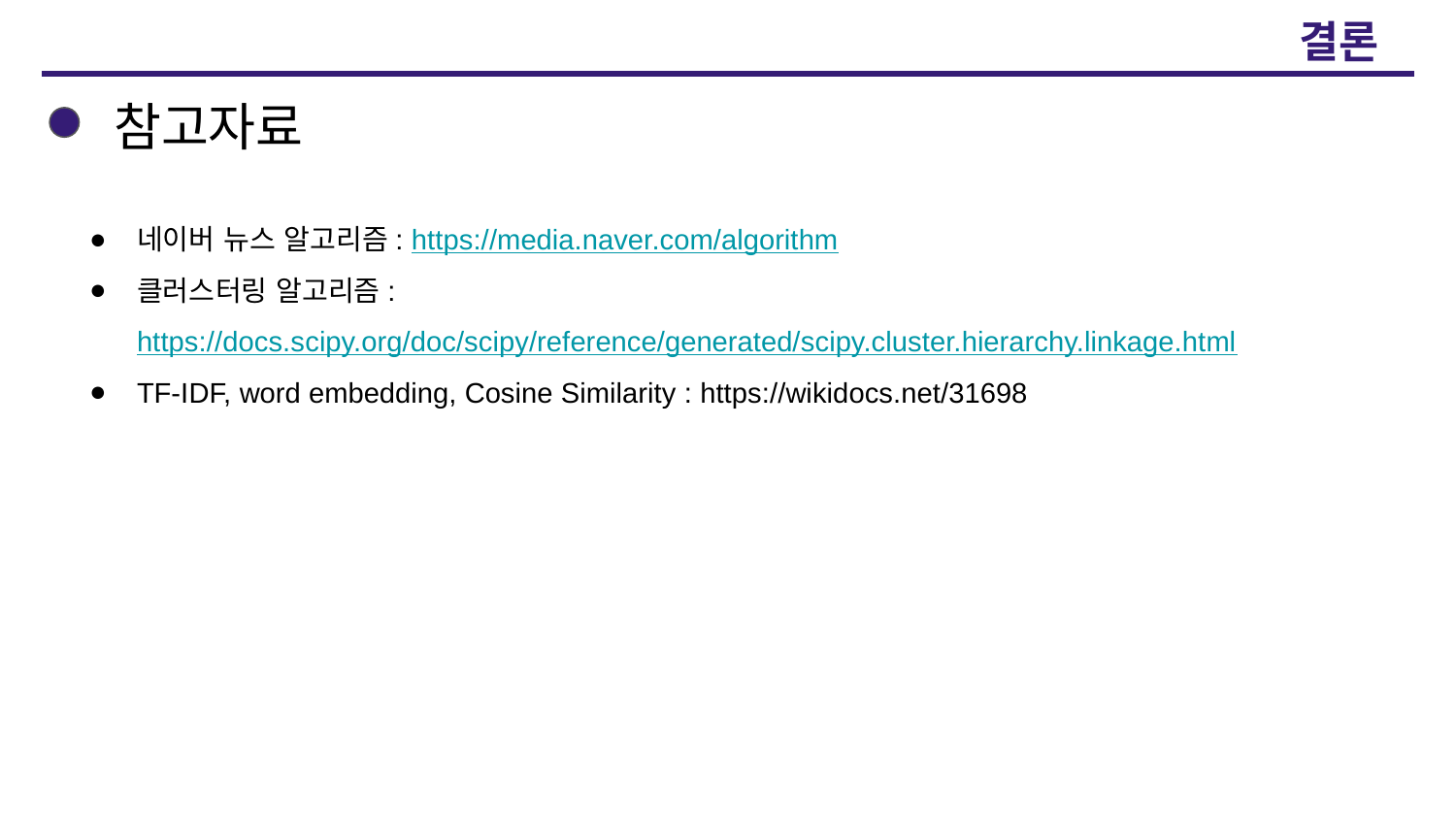

결론
# 참고자료

네이버 뉴스 알고리즘: https://media.naver.com/algorithm
클러스터링 알고리즘: https://docs.scipy.org/doc/scipy/reference/generated/scipy.cluster.hierarchy.linkage.html
TF-IDF, word embedding, Cosine Similarity : https://wikidocs.net/31698